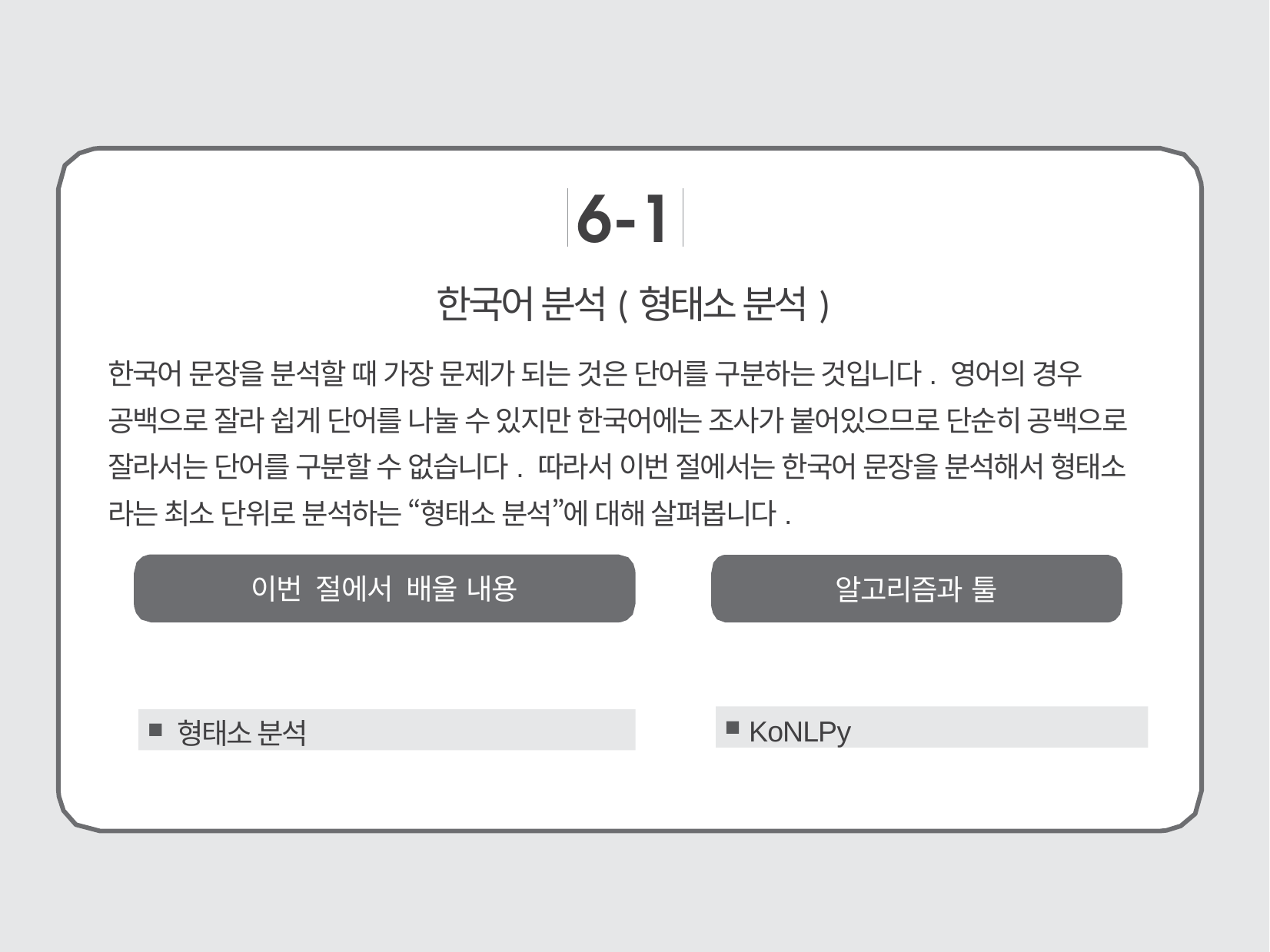

6-1

# 한국어 분석(형태소 분석)

한국어 문장을 분석할 때 가장 문제가 되는 것은 단어를 구분하는 것입니다. 영어의 경우 공백으로 잘라 쉽게 단어를 나눌 수 있지만 한국어에는 조사가 붙어있으므로 단순히 공백으로 잘라서는 단어를 구분할 수 없습니다. 따라서 이번 절에서는 한국어 문장을 분석해서 형태소 라는 최소 단위로 분석하는 “형태소 분석”에 대해 살펴봅니다.
이번  절에서  배울 내용
알고리즘과 툴
 KoNLPy
 형태소 분석